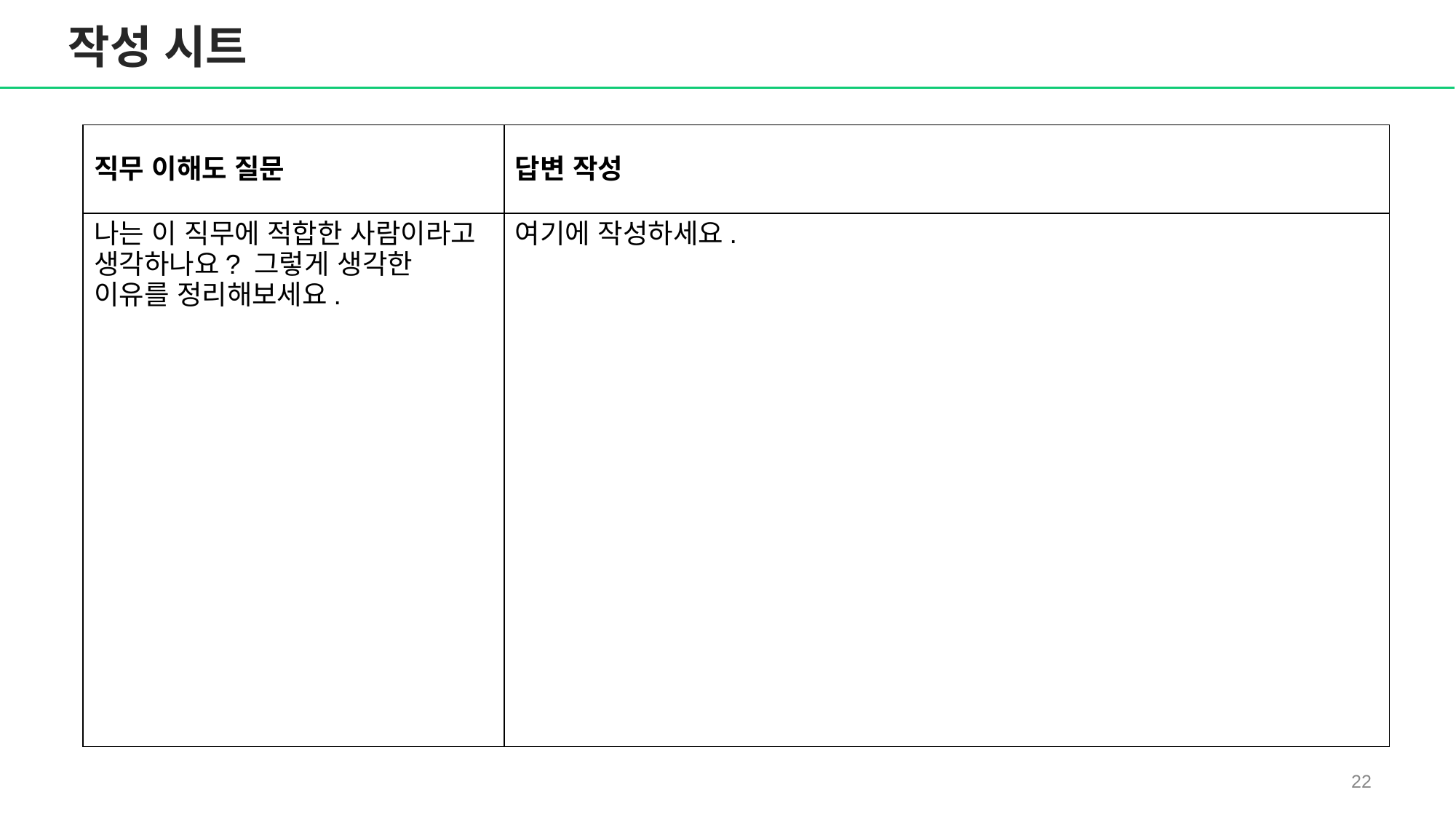

작성 시트
| 직무 이해도 질문 | 답변 작성 |
| --- | --- |
| 나는 이 직무에 적합한 사람이라고 생각하나요? 그렇게 생각한 이유를 정리해보세요. | 여기에 작성하세요. |
22